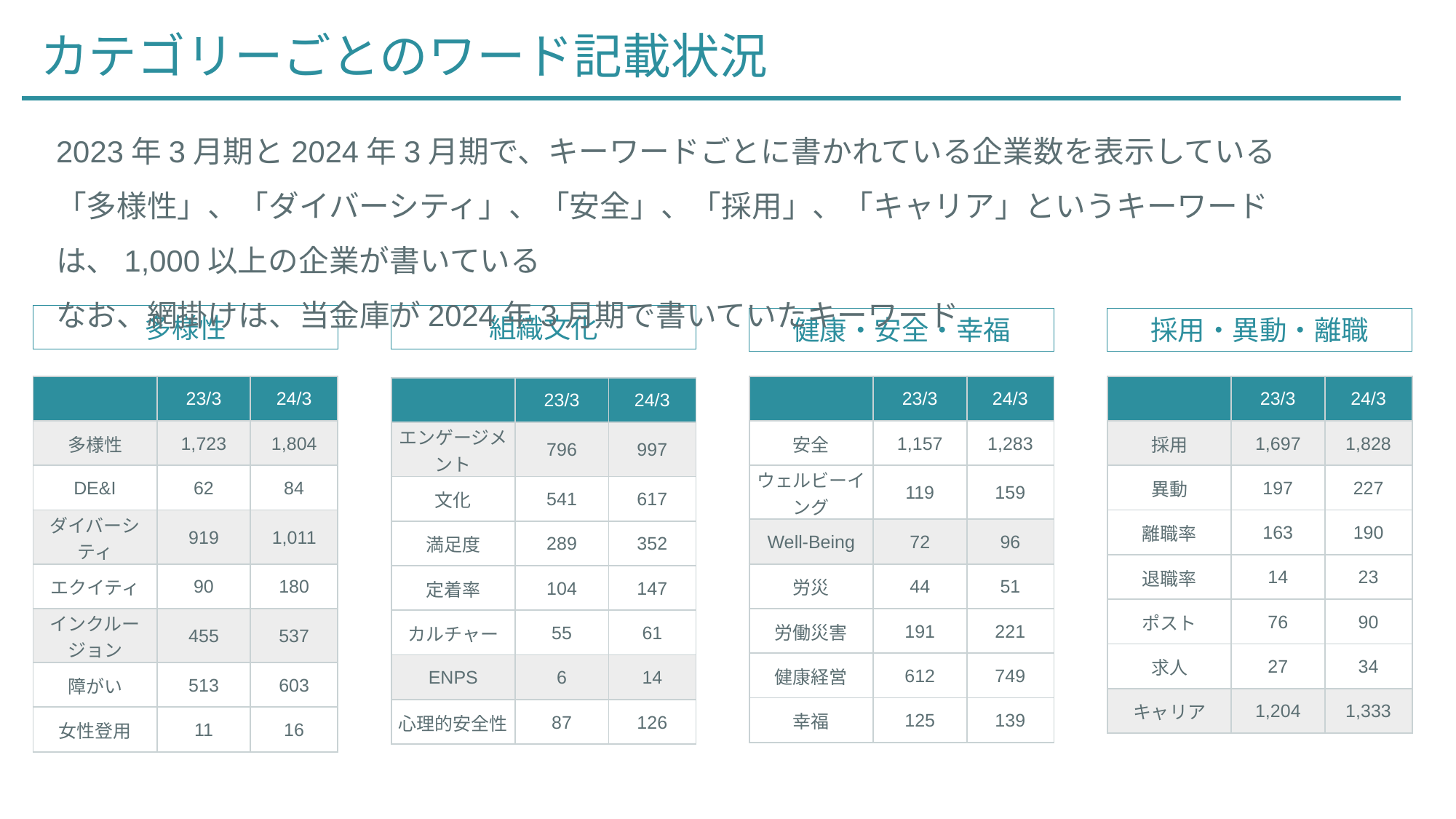

カテゴリーごとのワード記載状況
2023年3月期と2024年3月期で、キーワードごとに書かれている企業数を表示している
「多様性」、「ダイバーシティ」、「安全」、「採用」、「キャリア」というキーワードは、1,000以上の企業が書いている
なお、網掛けは、当金庫が2024年3月期で書いていたキーワード
多様性
組織文化
健康・安全・幸福
採用・異動・離職
|  | 23/3 | 24/3 |
| --- | --- | --- |
| 安全 | 1,157 | 1,283 |
| ウェルビーイング | 119 | 159 |
| Well-Being | 72 | 96 |
| 労災 | 44 | 51 |
| 労働災害 | 191 | 221 |
| 健康経営 | 612 | 749 |
| 幸福 | 125 | 139 |
|  | 23/3 | 24/3 |
| --- | --- | --- |
| 採用 | 1,697 | 1,828 |
| 異動 | 197 | 227 |
| 離職率 | 163 | 190 |
| 退職率 | 14 | 23 |
| ポスト | 76 | 90 |
| 求人 | 27 | 34 |
| キャリア | 1,204 | 1,333 |
|  | 23/3 | 24/3 |
| --- | --- | --- |
| 多様性 | 1,723 | 1,804 |
| DE&I | 62 | 84 |
| ダイバーシティ | 919 | 1,011 |
| エクイティ | 90 | 180 |
| インクルージョン | 455 | 537 |
| 障がい | 513 | 603 |
| 女性登用 | 11 | 16 |
|  | 23/3 | 24/3 |
| --- | --- | --- |
| エンゲージメント | 796 | 997 |
| 文化 | 541 | 617 |
| 満足度 | 289 | 352 |
| 定着率 | 104 | 147 |
| カルチャー | 55 | 61 |
| ENPS | 6 | 14 |
| 心理的安全性 | 87 | 126 |